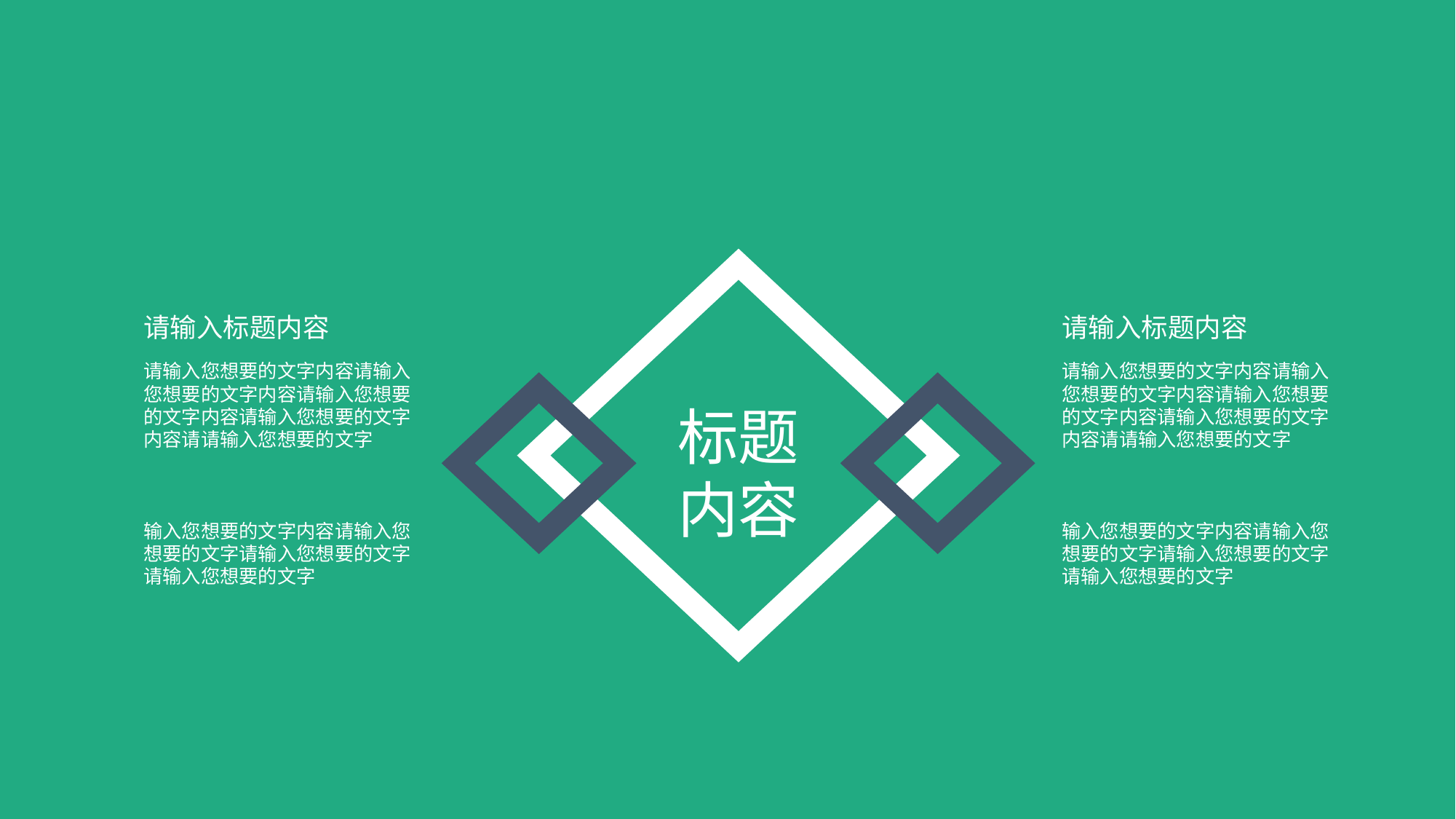

请输入标题内容
请输入标题内容
请输入您想要的文字内容请输入您想要的文字内容请输入您想要的文字内容请输入您想要的文字
内容请请输入您想要的文字

输入您想要的文字内容请输入您想要的文字请输入您想要的文字请输入您想要的文字
请输入您想要的文字内容请输入您想要的文字内容请输入您想要的文字内容请输入您想要的文字
内容请请输入您想要的文字

输入您想要的文字内容请输入您想要的文字请输入您想要的文字请输入您想要的文字

标题
内容